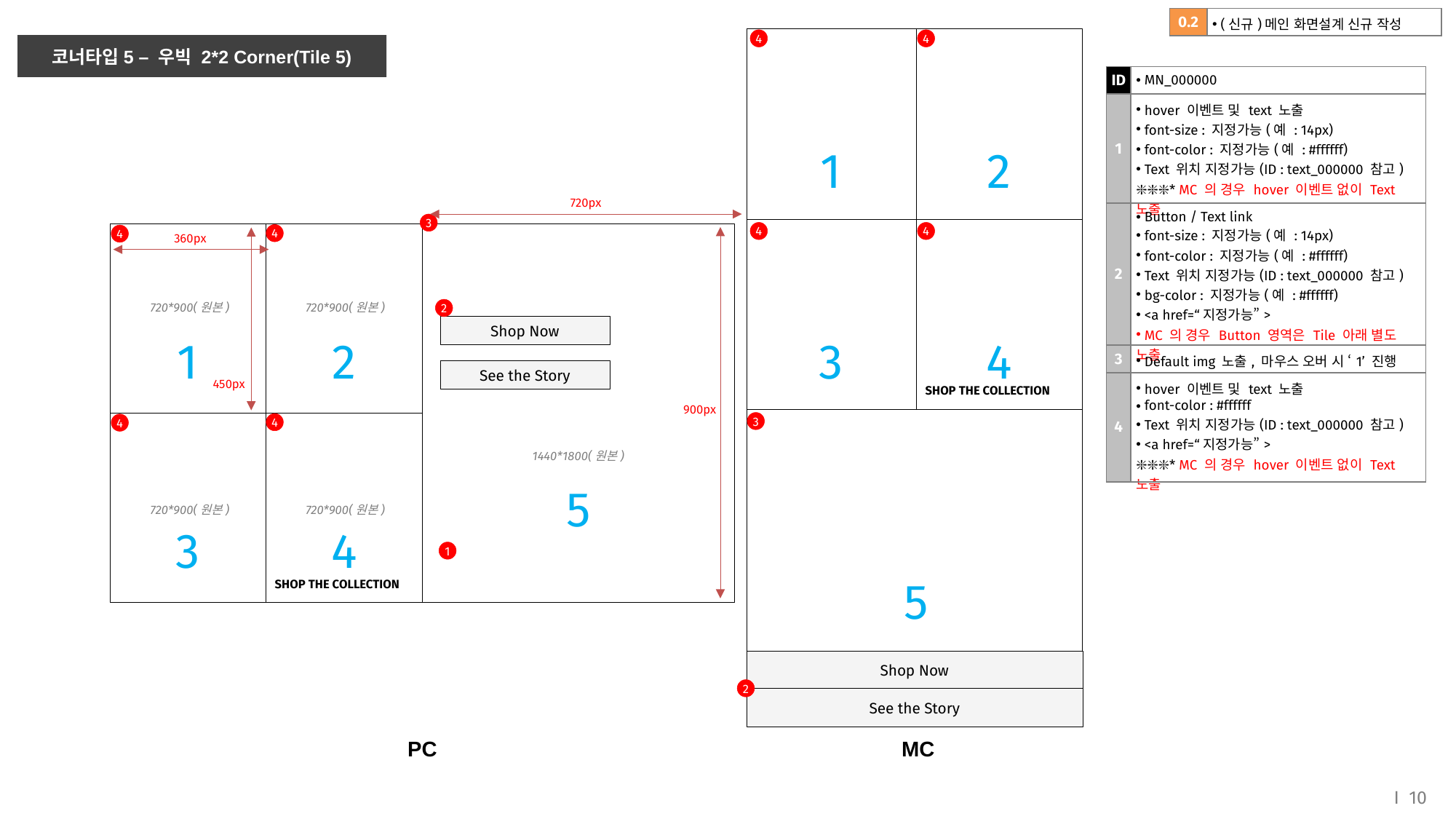

| 0.2 | (신규)메인 화면설계 신규 작성 |
| --- | --- |

4
4
코너타입5 – 우빅 2*2 Corner(Tile 5)
| ID | MN\_000000 |
| --- | --- |
| 1 | hover 이벤트 및 text 노출 font-size : 지정가능(예 : 14px) font-color : 지정가능(예 : #ffffff) Text 위치 지정가능(ID : text\_000000 참고) ❇︎❇︎❇︎\* MC 의 경우 hover 이벤트 없이 Text 노출 |
| 2 | Button / Text link font-size : 지정가능(예 : 14px) font-color : 지정가능(예 : #ffffff) Text 위치 지정가능(ID : text\_000000 참고) bg-color : 지정가능(예 : #ffffff) <a href=“지정가능”> MC 의 경우 Button 영역은 Tile 아래 별도 노출 |
| 3 | Default img 노출, 마우스 오버 시 ‘1’ 진행 |
| 4 | hover 이벤트 및 text 노출 font-color : #ffffff Text 위치 지정가능(ID : text\_000000 참고) <a href=“지정가능”> ❇︎❇︎❇︎\* MC 의 경우 hover 이벤트 없이 Text 노출 |
1
2
720px
3

4
4

4
4
360px
720*900(원본)
720*900(원본)
2
Shop Now
1
3
4
2
See the Story
SHOP THE COLLECTION
450px
900px

3

4
4
1440*1800(원본)
5
720*900(원본)
720*900(원본)
3
4
1
SHOP THE COLLECTION
5
Shop Now
5
2
See the Story
PC
MC